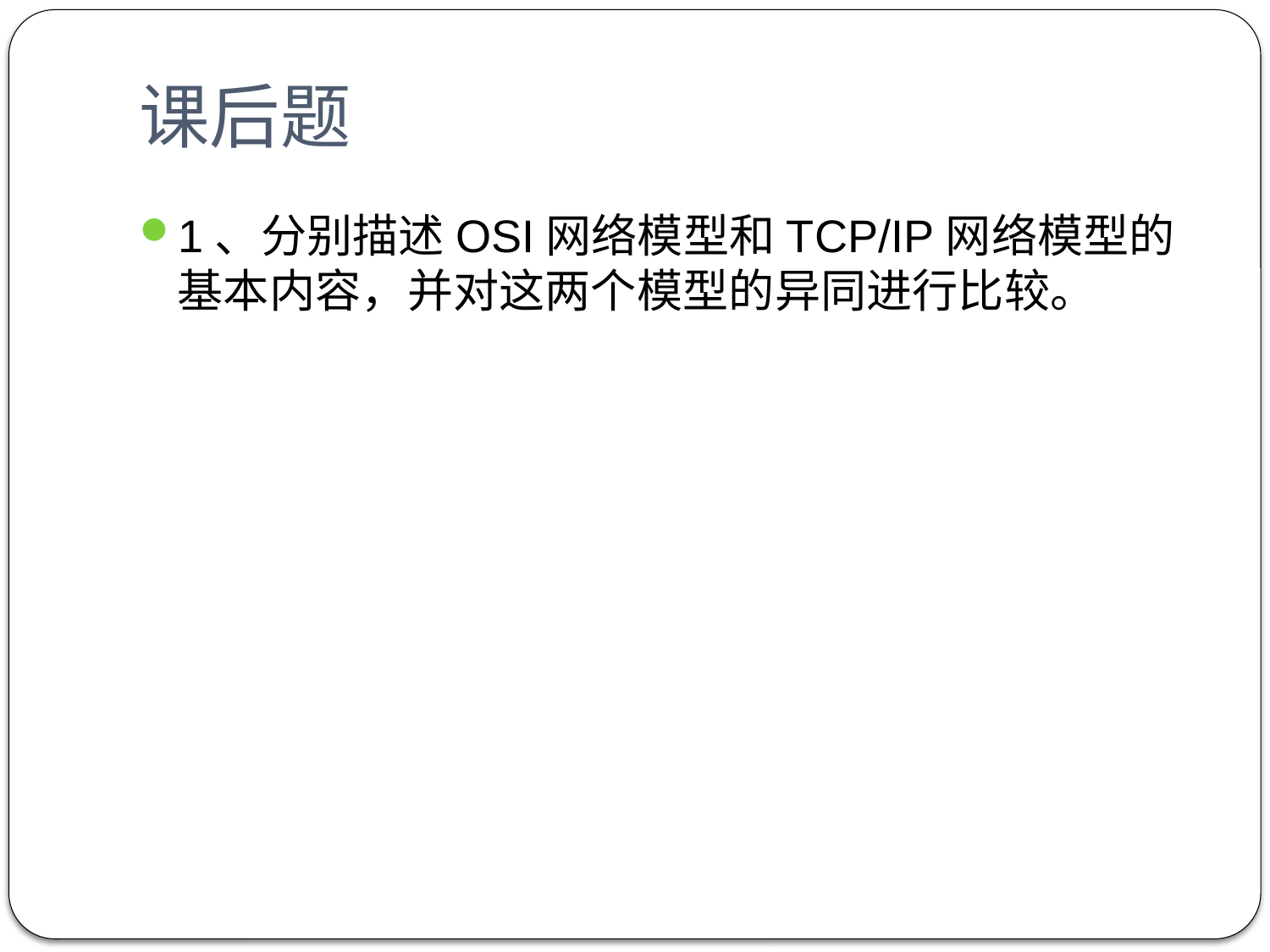

# 课后题
1、分别描述OSI网络模型和TCP/IP网络模型的基本内容，并对这两个模型的异同进行比较。